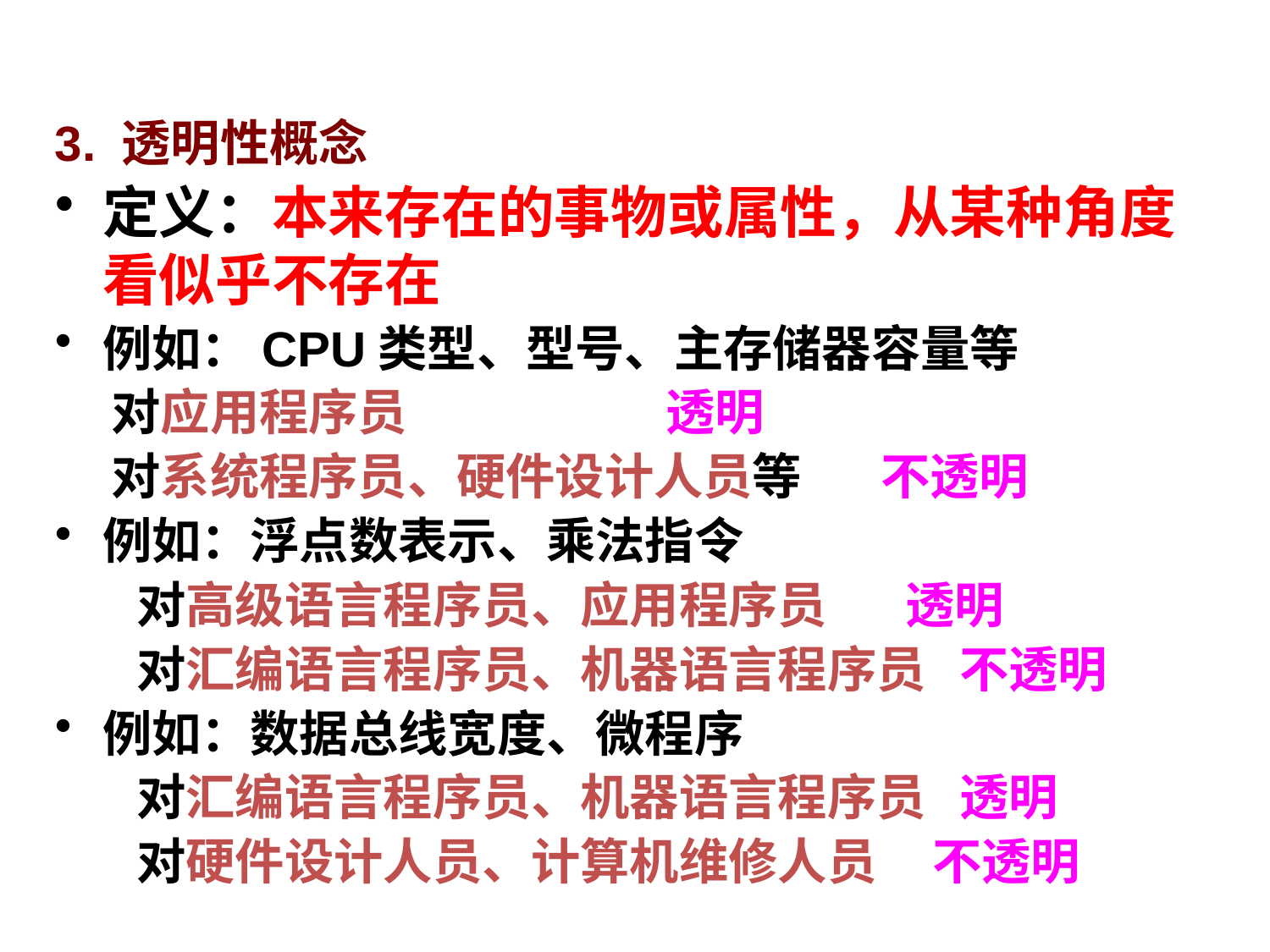

3. 透明性概念
定义：本来存在的事物或属性，从某种角度看似乎不存在
例如：CPU类型、型号、主存储器容量等
    对应用程序员                       透明
    对系统程序员、硬件设计人员等       不透明
例如：浮点数表示、乘法指令
	  对高级语言程序员、应用程序员       透明
	  对汇编语言程序员、机器语言程序员   不透明
例如：数据总线宽度、微程序
	  对汇编语言程序员、机器语言程序员   透明
	  对硬件设计人员、计算机维修人员     不透明